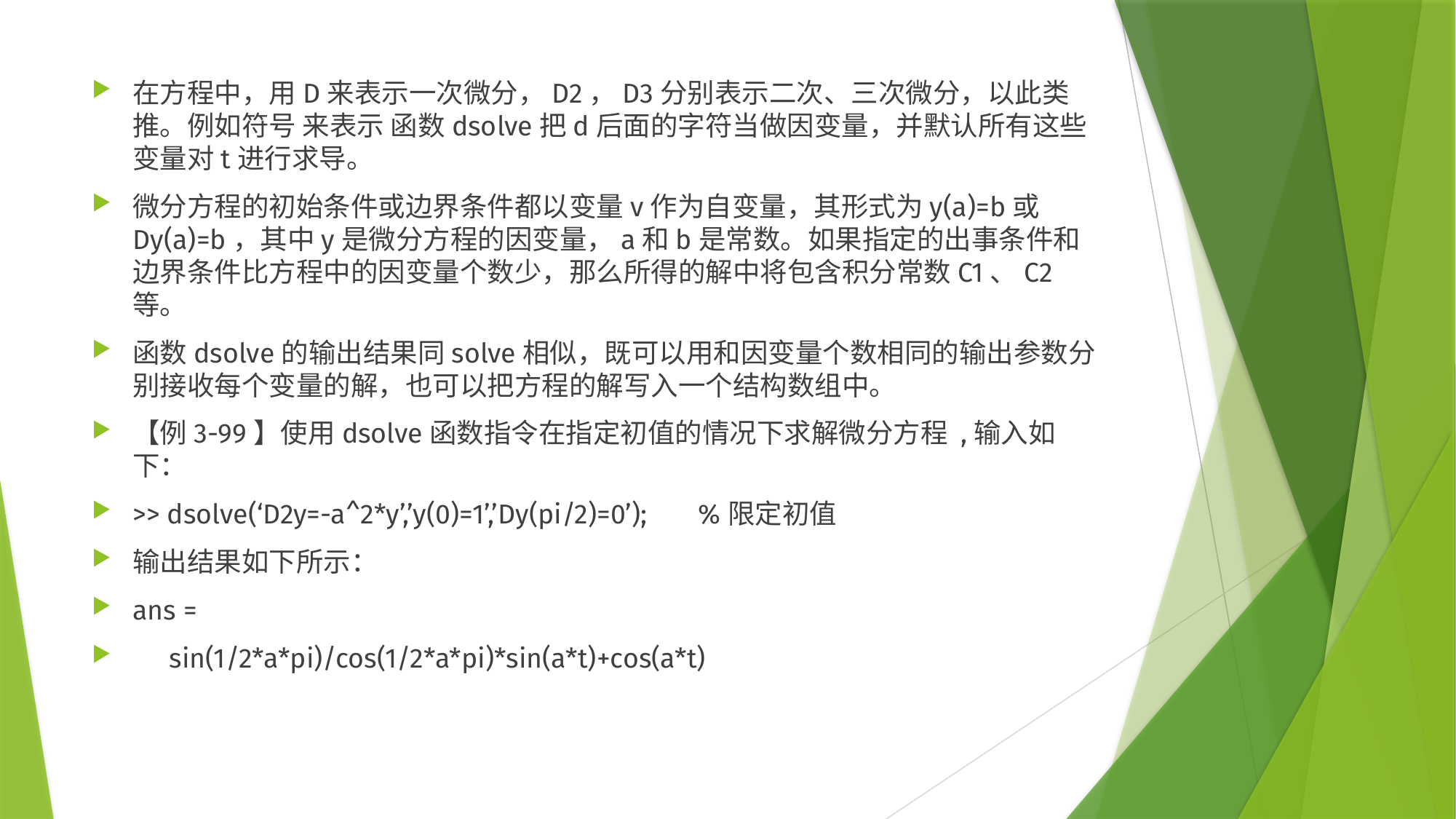

在方程中，用D来表示一次微分，D2，D3分别表示二次、三次微分，以此类推。例如符号 来表示 函数dsolve把d后面的字符当做因变量，并默认所有这些变量对t进行求导。
微分方程的初始条件或边界条件都以变量v作为自变量，其形式为y(a)=b或Dy(a)=b，其中y是微分方程的因变量，a和b是常数。如果指定的出事条件和边界条件比方程中的因变量个数少，那么所得的解中将包含积分常数C1、C2等。
函数dsolve的输出结果同solve相似，既可以用和因变量个数相同的输出参数分别接收每个变量的解，也可以把方程的解写入一个结构数组中。
【例3-99】使用dsolve函数指令在指定初值的情况下求解微分方程 ,输入如下：
>> dsolve(‘D2y=-a^2*y’,’y(0)=1’,’Dy(pi/2)=0’);       %限定初值
输出结果如下所示：
ans =
     sin(1/2*a*pi)/cos(1/2*a*pi)*sin(a*t)+cos(a*t)